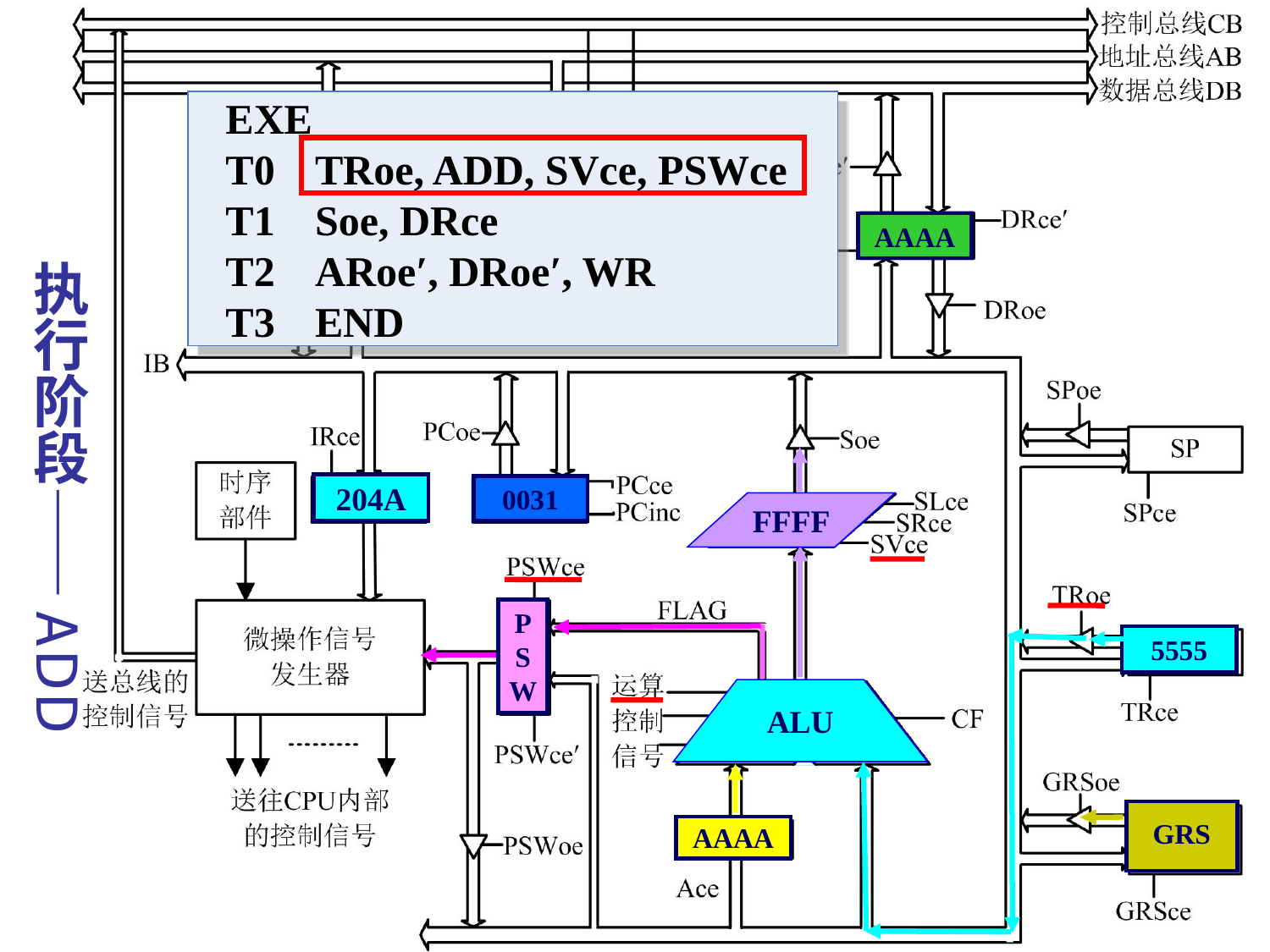

EXE
T0	TRoe, ADD, SVce, PSWce
T1	Soe, DRce
T2	ARoe′, DRoe′, WR
T3	END
# 执行阶段——ADD

AR
0101
AAAA

204A
0031
FFFF

P
S
W

5555

ALU

GRS
AAAA

23